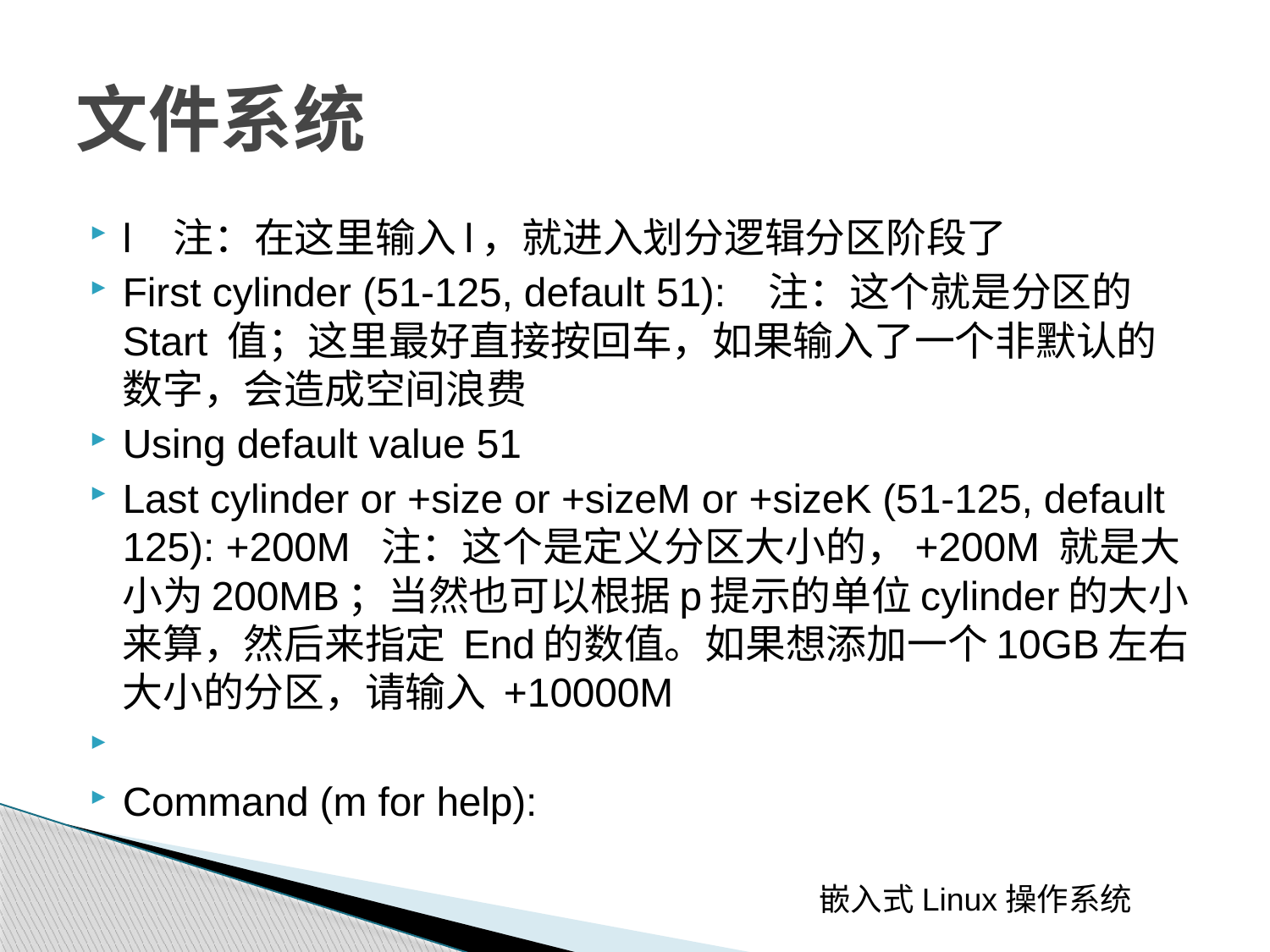

# 文件系统
l   注：在这里输入l，就进入划分逻辑分区阶段了
First cylinder (51-125, default 51):   注：这个就是分区的Start 值；这里最好直接按回车，如果输入了一个非默认的数字，会造成空间浪费
Using default value 51
Last cylinder or +size or +sizeM or +sizeK (51-125, default 125): +200M  注：这个是定义分区大小的，+200M 就是大小为200MB；当然也可以根据p提示的单位cylinder的大小来算，然后来指定 End的数值。如果想添加一个10GB左右大小的分区，请输入 +10000M

Command (m for help):

         嵌入式Linux操作系统